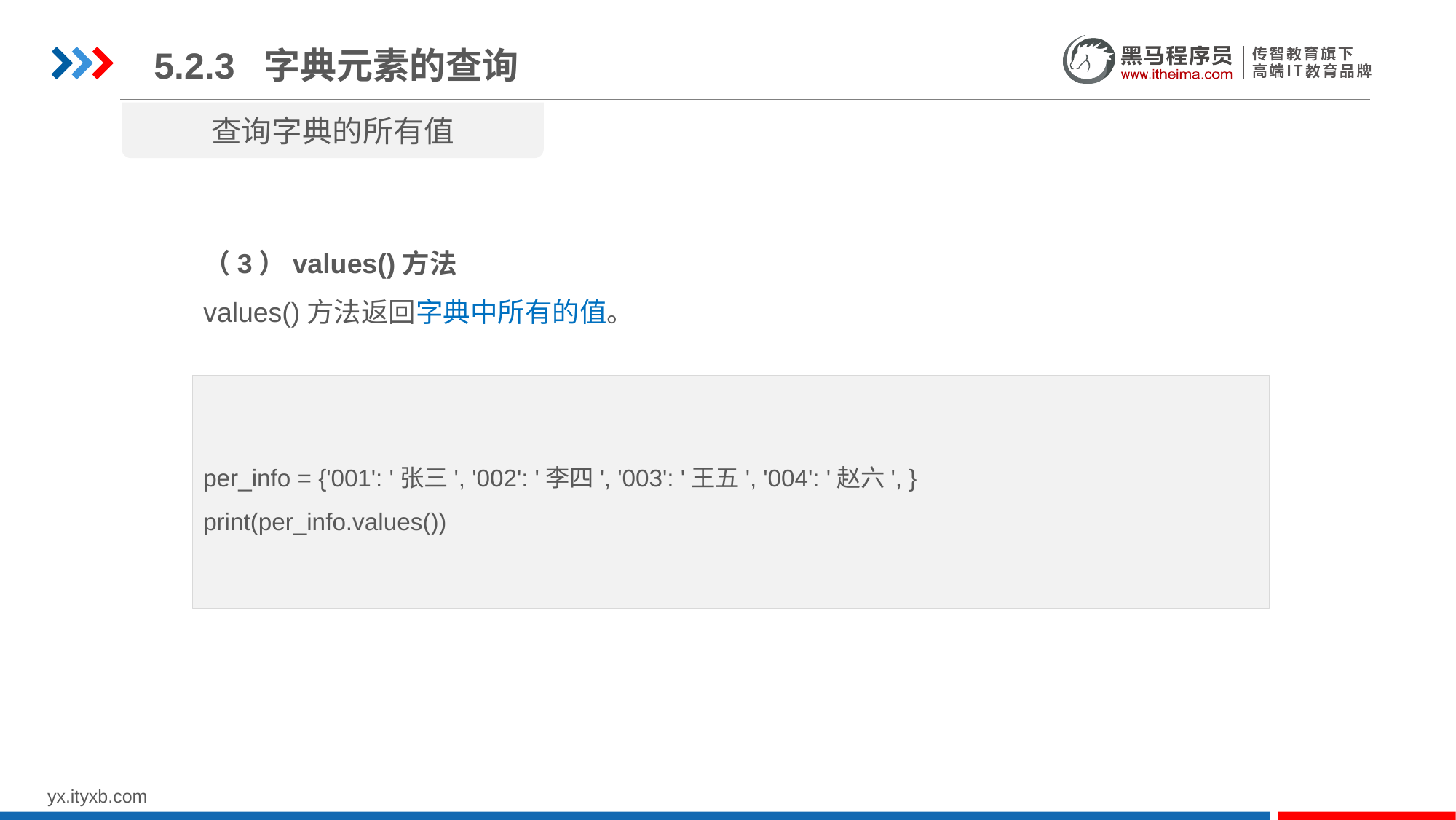

5.2.3  字典元素的查询

查询字典的所有值
（3）values()方法
values()方法返回字典中所有的值。
per_info = {'001': '张三', '002': '李四', '003': '王五', '004': '赵六', }
print(per_info.values())